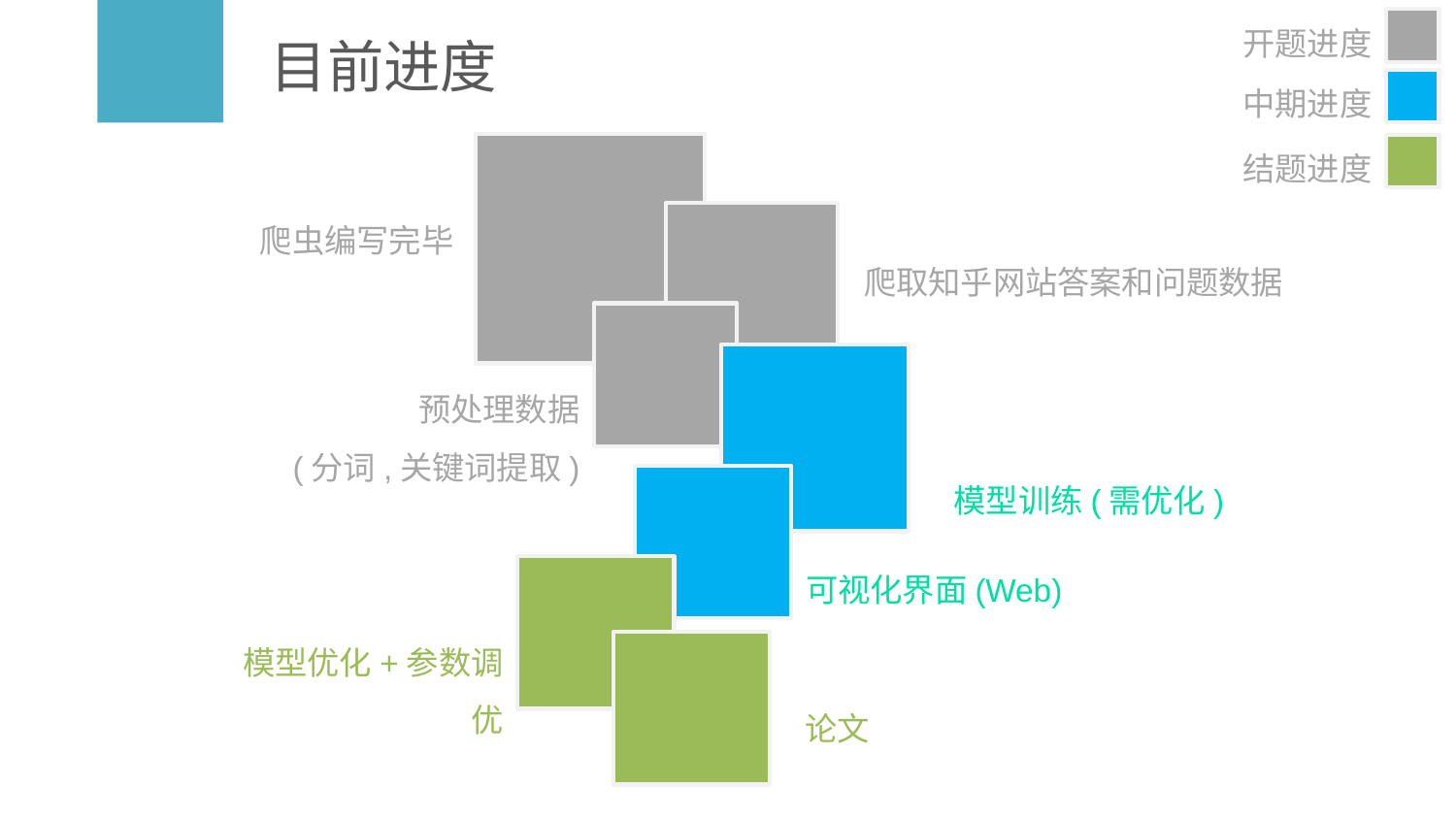

开题进度

# 目前进度
中期进度

结题进度

爬虫编写完毕

爬取知乎网站答案和问题数据

预处理数据
(分词,关键词提取)
模型训练(需优化)

可视化界面(Web)

模型优化+参数调优

论文